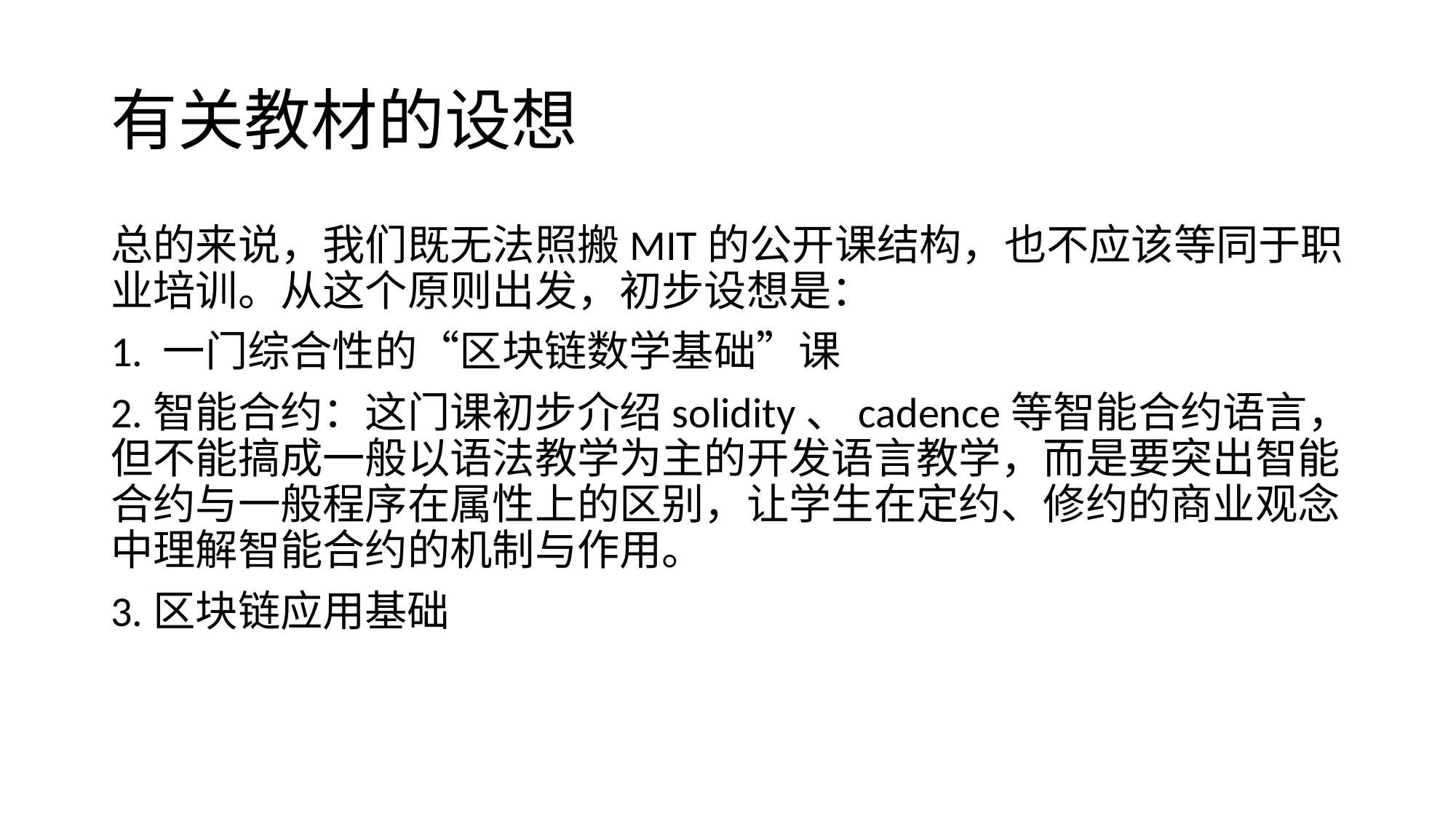

# 有关教材的设想
总的来说，我们既无法照搬MIT的公开课结构，也不应该等同于职业培训。从这个原则出发，初步设想是：
1. 一门综合性的“区块链数学基础”课
2.智能合约：这门课初步介绍solidity、cadence等智能合约语言，但不能搞成一般以语法教学为主的开发语言教学，而是要突出智能合约与一般程序在属性上的区别，让学生在定约、修约的商业观念中理解智能合约的机制与作用。
3.区块链应用基础